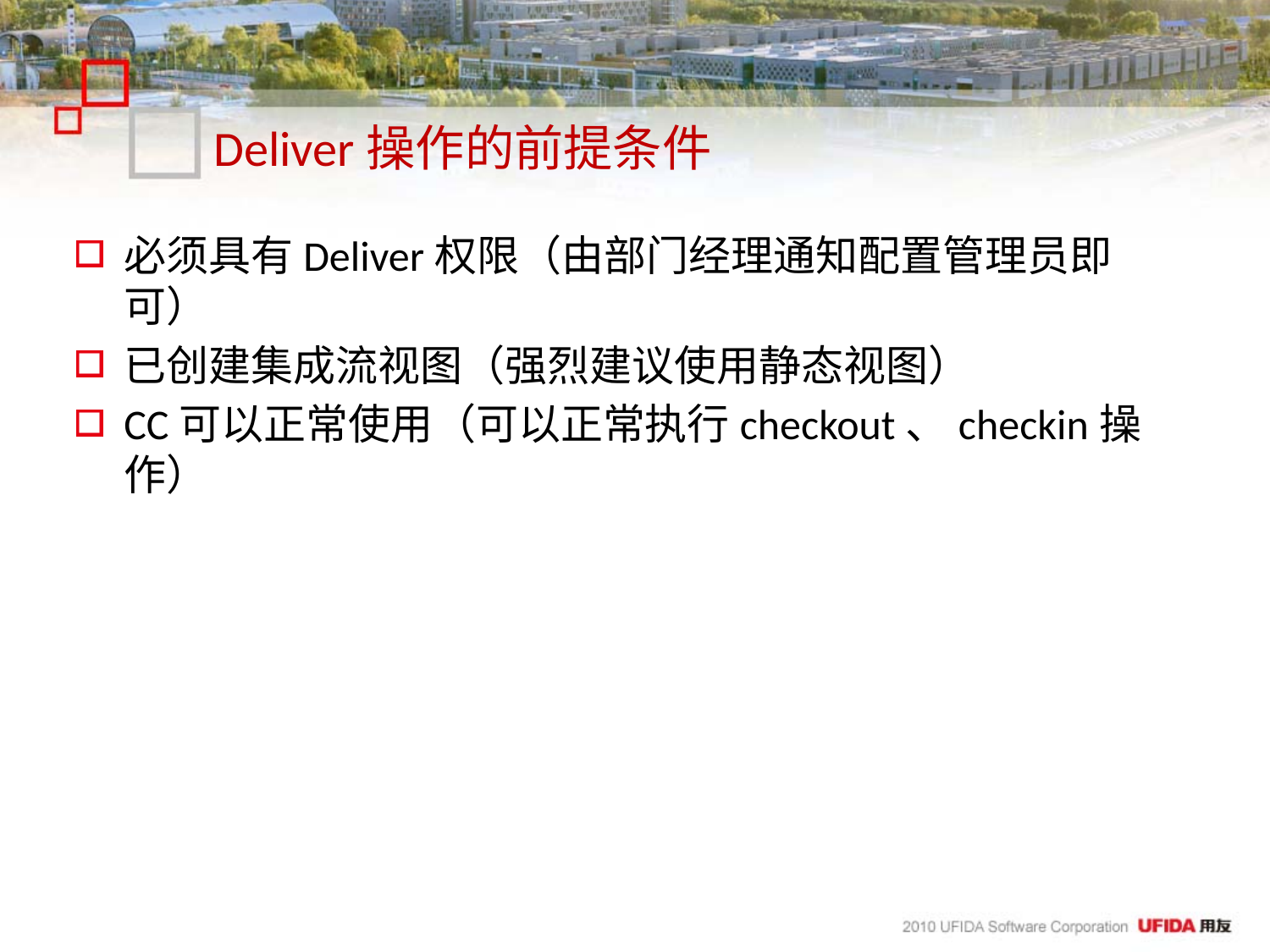

# Deliver操作的前提条件
必须具有Deliver权限（由部门经理通知配置管理员即可）
已创建集成流视图（强烈建议使用静态视图）
CC可以正常使用（可以正常执行checkout、checkin操作）